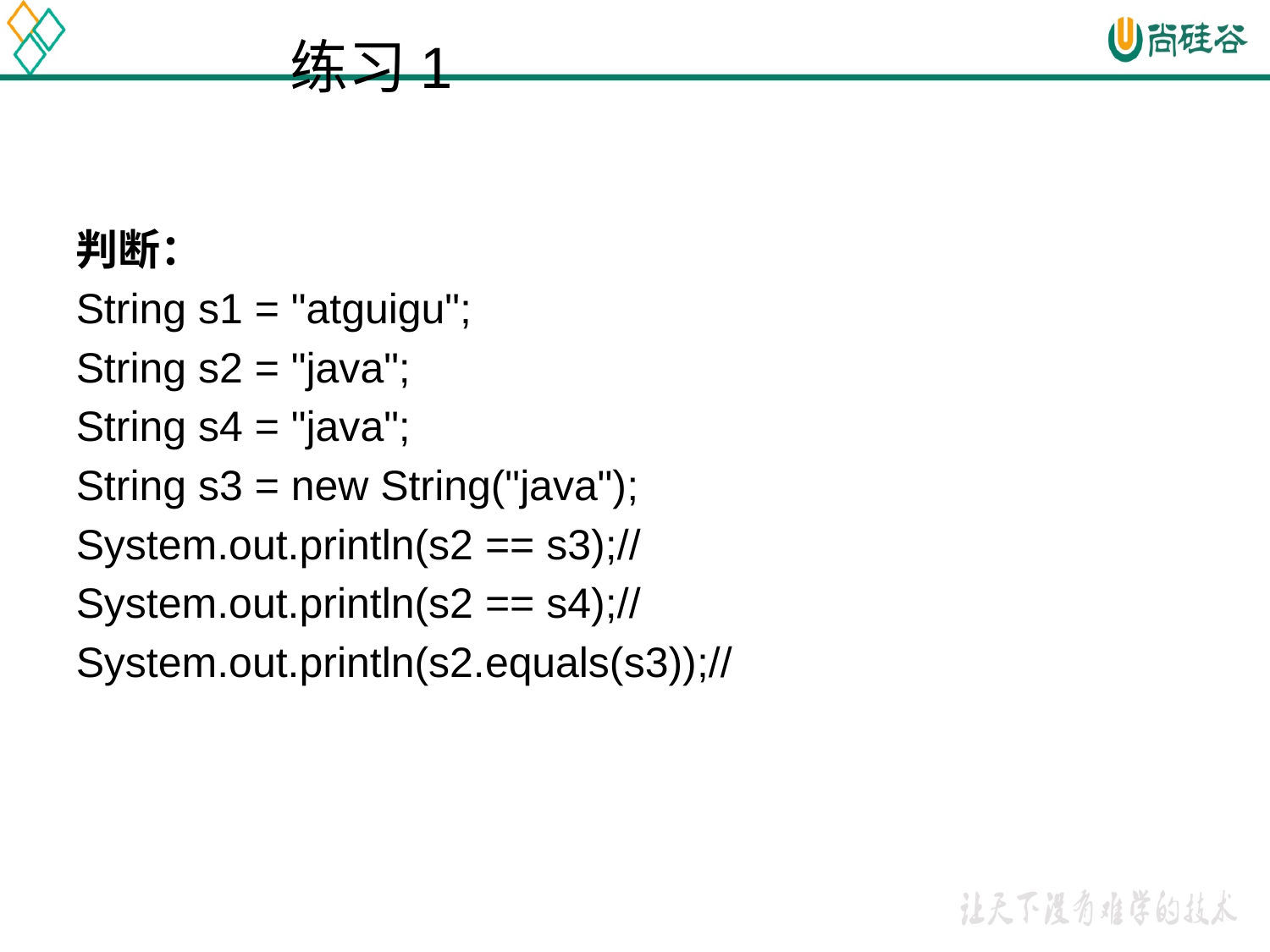

# 练习1
判断：
String s1 = "atguigu";
String s2 = "java";
String s4 = "java";
String s3 = new String("java");
System.out.println(s2 == s3);//
System.out.println(s2 == s4);//
System.out.println(s2.equals(s3));//